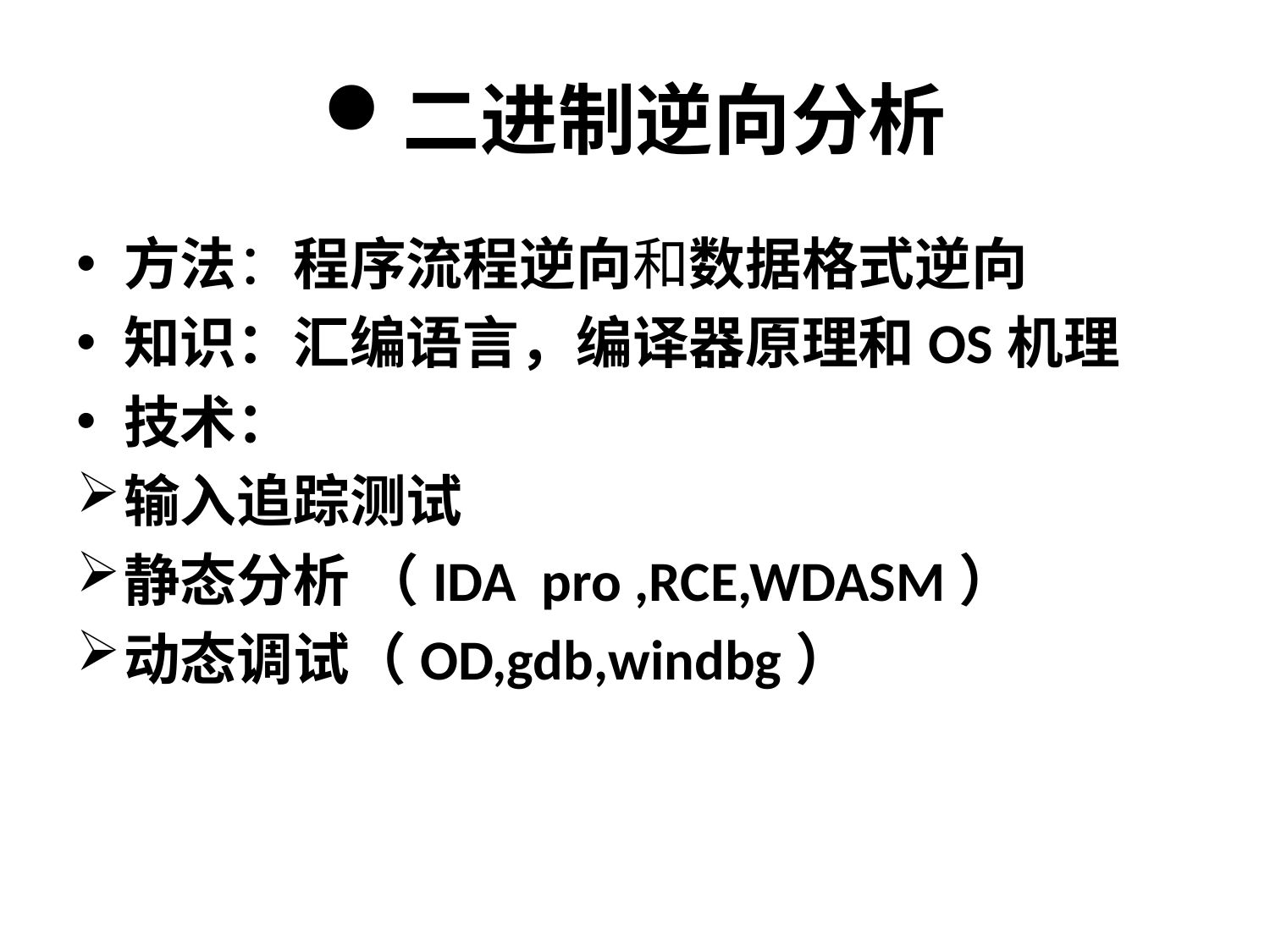

# 二进制逆向分析
方法：程序流程逆向和数据格式逆向
知识：汇编语言，编译器原理和OS机理
技术：
输入追踪测试
静态分析 （IDA  pro ,RCE,WDASM）
动态调试（OD,gdb,windbg）